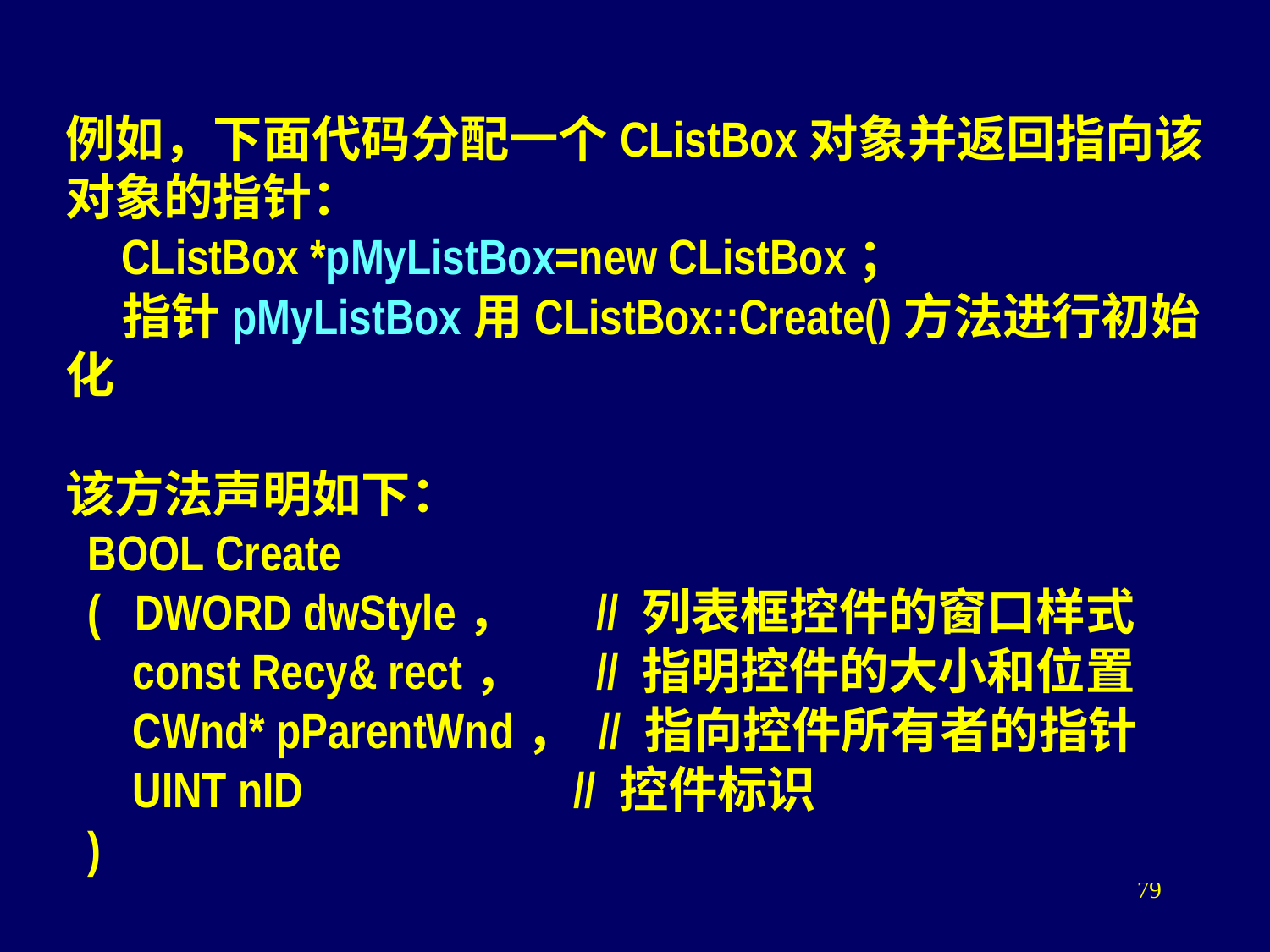

例如，下面代码分配一个CListBox对象并返回指向该对象的指针：
     CListBox *pMyListBox=new CListBox；
    指针pMyListBox用CListBox::Create()方法进行初始化

该方法声明如下：
  BOOL Create
  (   DWORD dwStyle， 	 // 列表框控件的窗口样式
      const Recy& rect，	 // 指明控件的大小和位置
      CWnd* pParentWnd， // 指向控件所有者的指针
      UINT nID		    	// 控件标识
  )
79